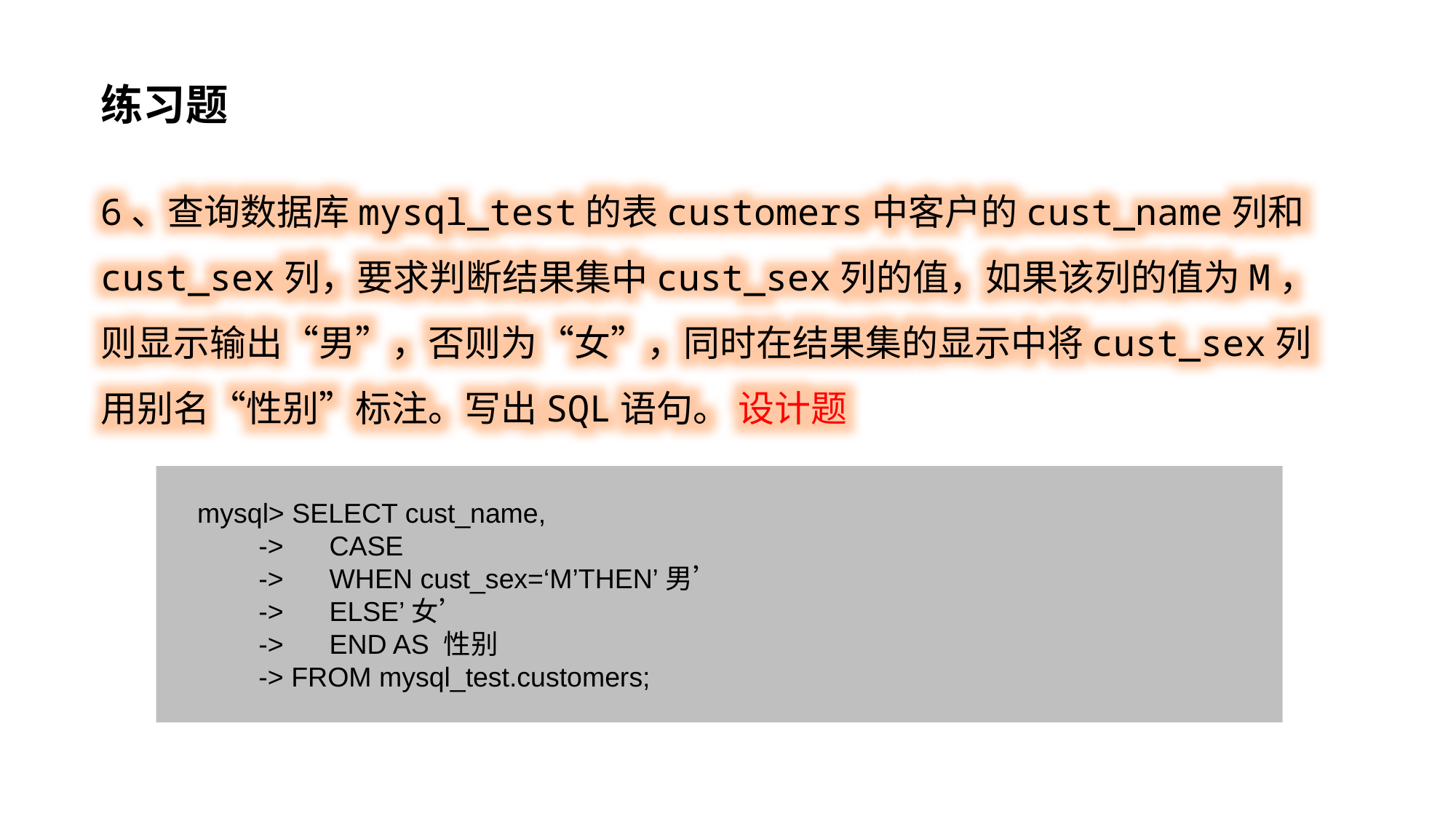

练习题
6、查询数据库mysql_test的表customers中客户的cust_name列和cust_sex列，要求判断结果集中cust_sex列的值，如果该列的值为M，则显示输出“男”，否则为“女”，同时在结果集的显示中将cust_sex列用别名“性别”标注。写出SQL语句。 设计题

    mysql> SELECT cust_name,
            ->      CASE
            ->      WHEN cust_sex=‘M’THEN’男’
            ->      ELSE’女’
            ->      END AS 性别
            -> FROM mysql_test.customers;